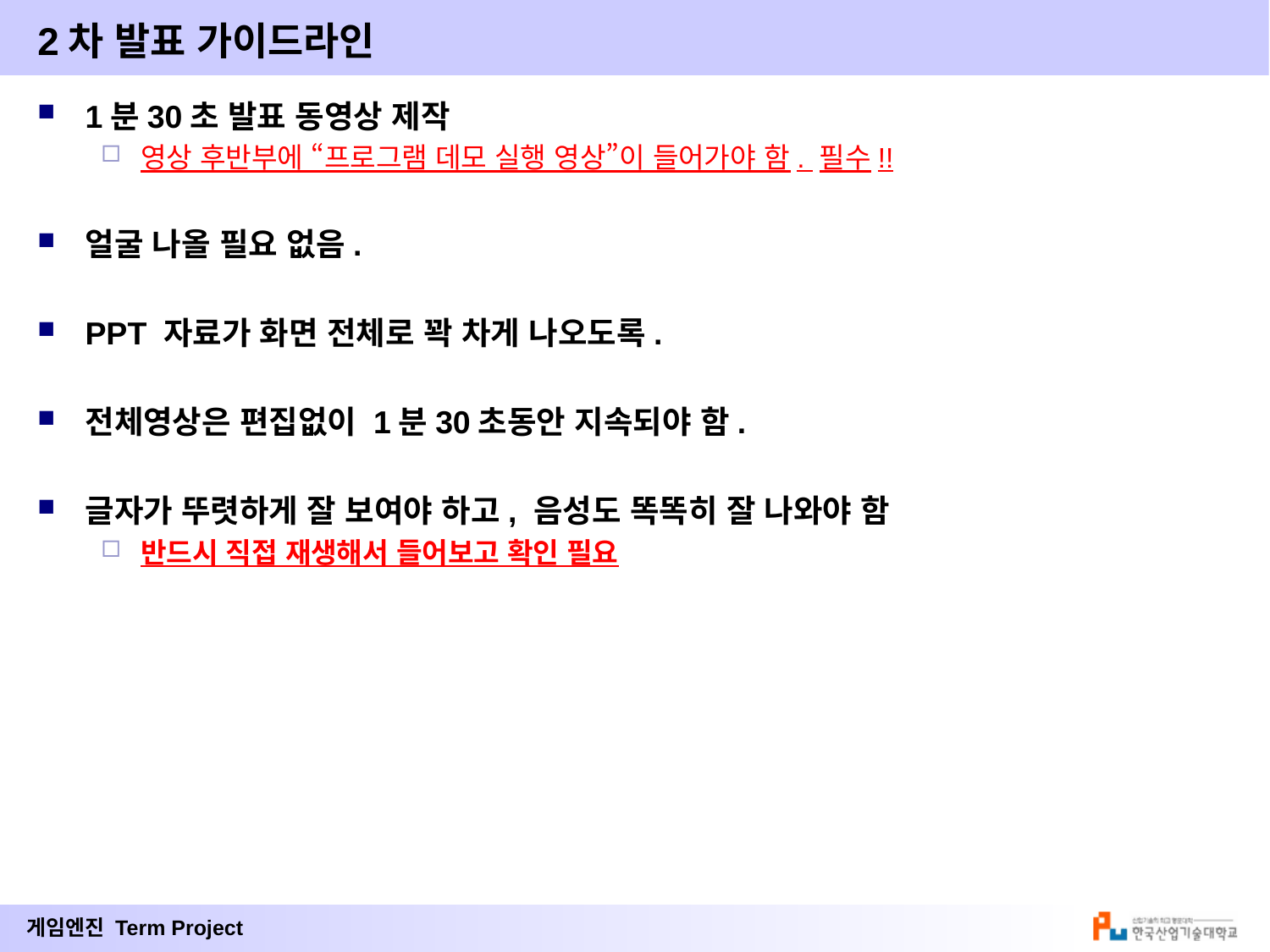

# 2차 발표 가이드라인
1분30초 발표 동영상 제작
영상 후반부에 “프로그램 데모 실행 영상”이 들어가야 함. 필수!!

얼굴 나올 필요 없음.

PPT 자료가 화면 전체로 꽉 차게 나오도록.

전체영상은 편집없이 1분30초동안 지속되야 함.

글자가 뚜렷하게 잘 보여야 하고, 음성도 똑똑히 잘 나와야 함
반드시 직접 재생해서 들어보고 확인 필요